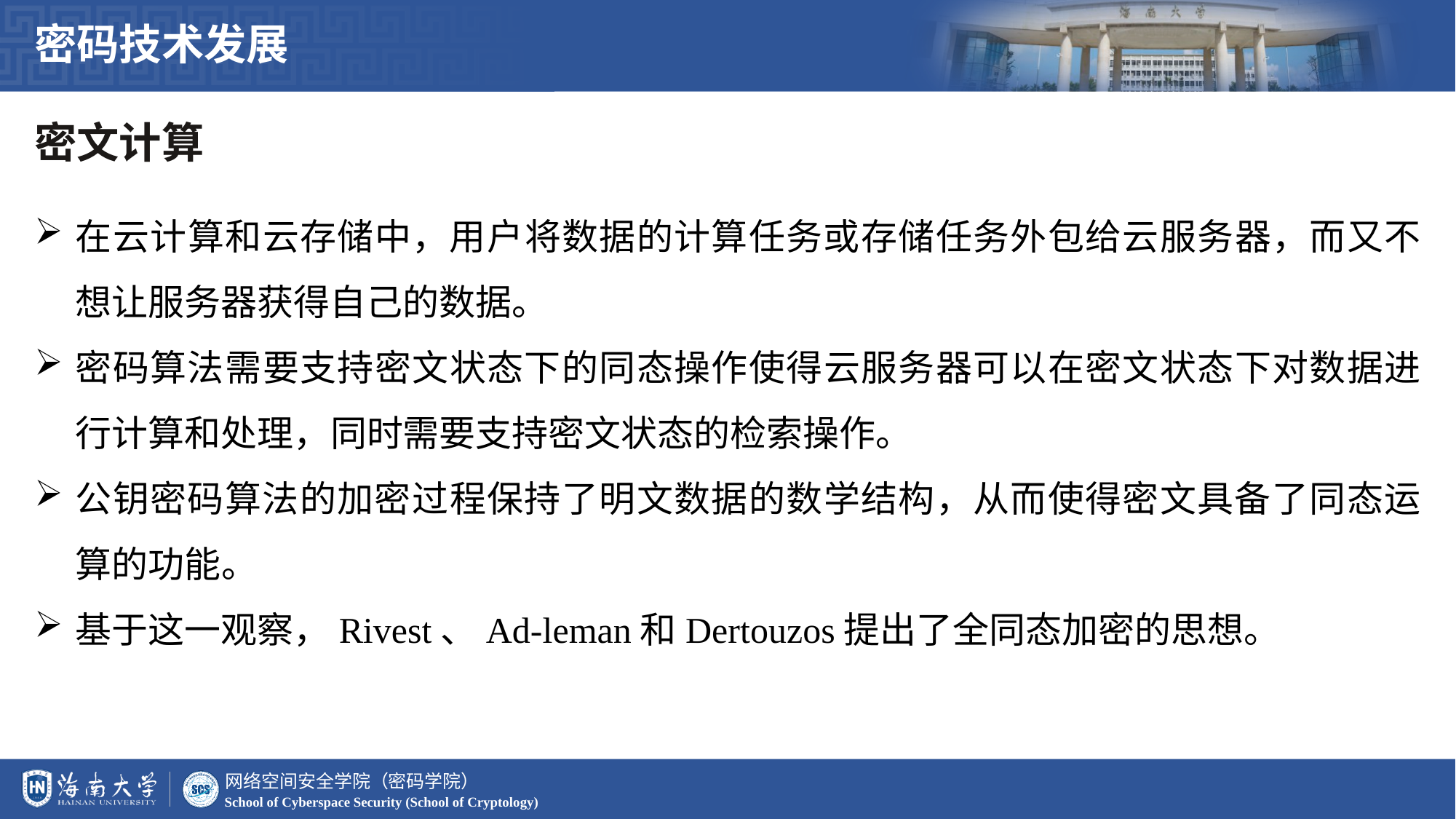

密码技术发展
密文计算
在云计算和云存储中，用户将数据的计算任务或存储任务外包给云服务器，而又不想让服务器获得自己的数据。
密码算法需要支持密文状态下的同态操作使得云服务器可以在密文状态下对数据进行计算和处理，同时需要支持密文状态的检索操作。
公钥密码算法的加密过程保持了明文数据的数学结构，从而使得密文具备了同态运算的功能。
基于这一观察，Rivest、Ad-leman和Dertouzos提出了全同态加密的思想。
60